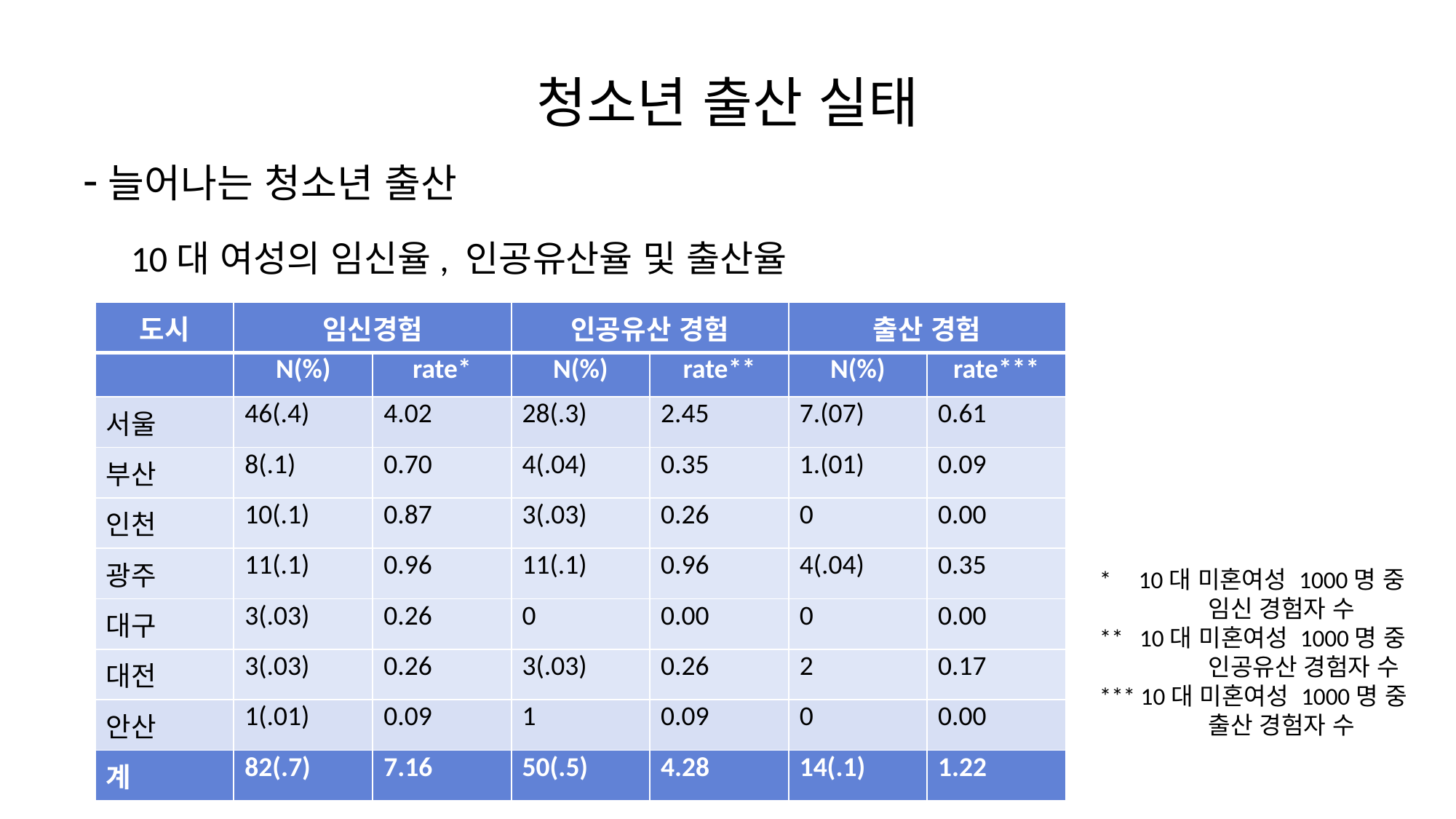

# 청소년 출산 실태
-늘어나는 청소년 출산
10대 여성의 임신율, 인공유산율 및 출산율
| 도시 | 임신경험 |  | 인공유산 경험 |  | 출산 경험 |  |
| --- | --- | --- | --- | --- | --- | --- |
|  | N(%) | rate\* | N(%) | rate\*\* | N(%) | rate\*\*\* |
| 서울 | 46(.4) | 4.02 | 28(.3) | 2.45 | 7.(07) | 0.61 |
| 부산 | 8(.1) | 0.70 | 4(.04) | 0.35 | 1.(01) | 0.09 |
| 인천 | 10(.1) | 0.87 | 3(.03) | 0.26 | 0 | 0.00 |
| 광주 | 11(.1) | 0.96 | 11(.1) | 0.96 | 4(.04) | 0.35 |
| 대구 | 3(.03) | 0.26 | 0 | 0.00 | 0 | 0.00 |
| 대전 | 3(.03) | 0.26 | 3(.03) | 0.26 | 2 | 0.17 |
| 안산 | 1(.01) | 0.09 | 1 | 0.09 | 0 | 0.00 |
| 계 | 82(.7) | 7.16 | 50(.5) | 4.28 | 14(.1) | 1.22 |
*     10대 미혼여성 1000명 중
	임신 경험자 수
**   10대 미혼여성 1000명 중
	인공유산 경험자 수
*** 10대 미혼여성 1000명 중
	출산 경험자 수